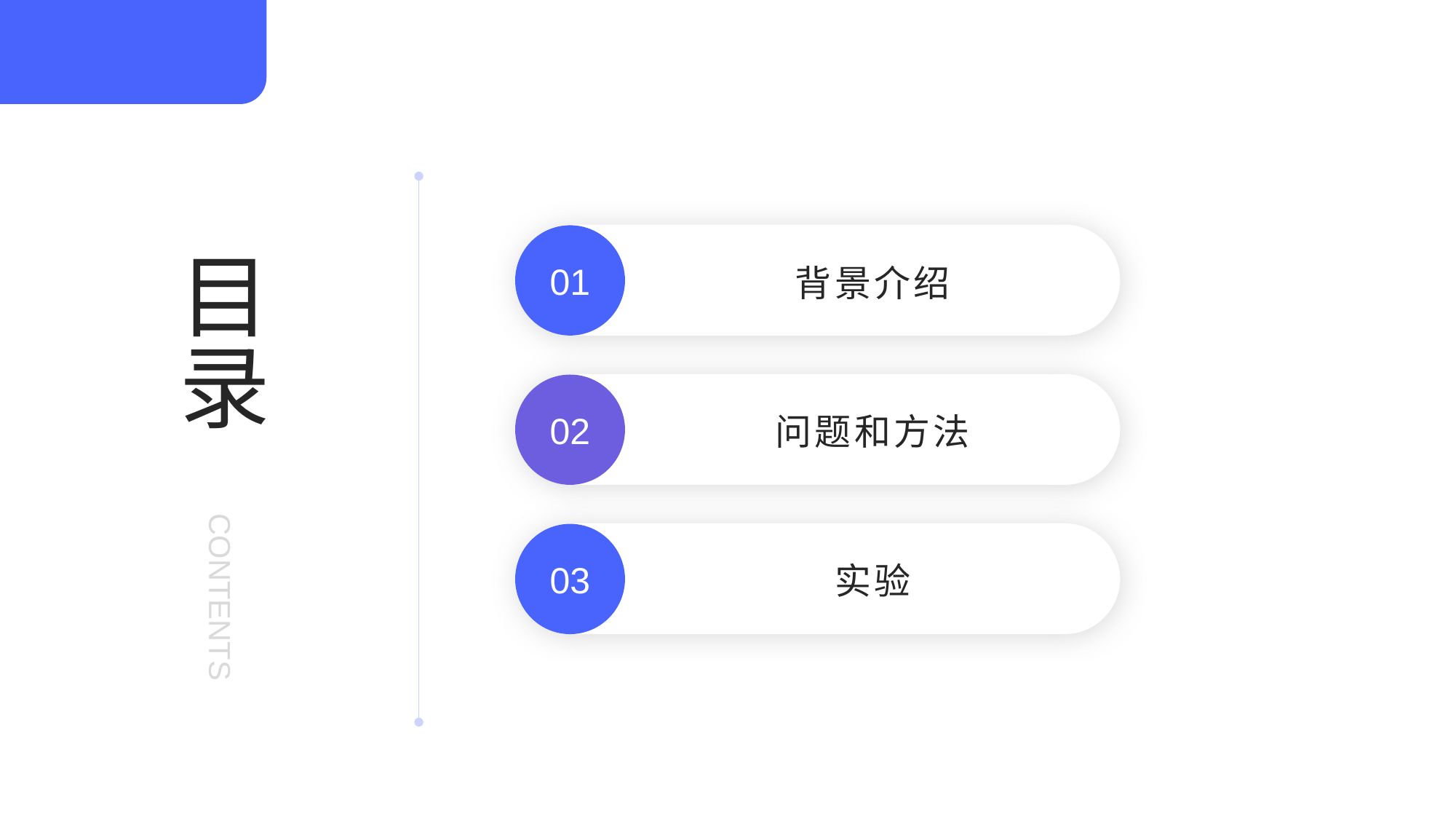

目录

01
背景介绍

02
问题和方法
CONTENTS

03
实验